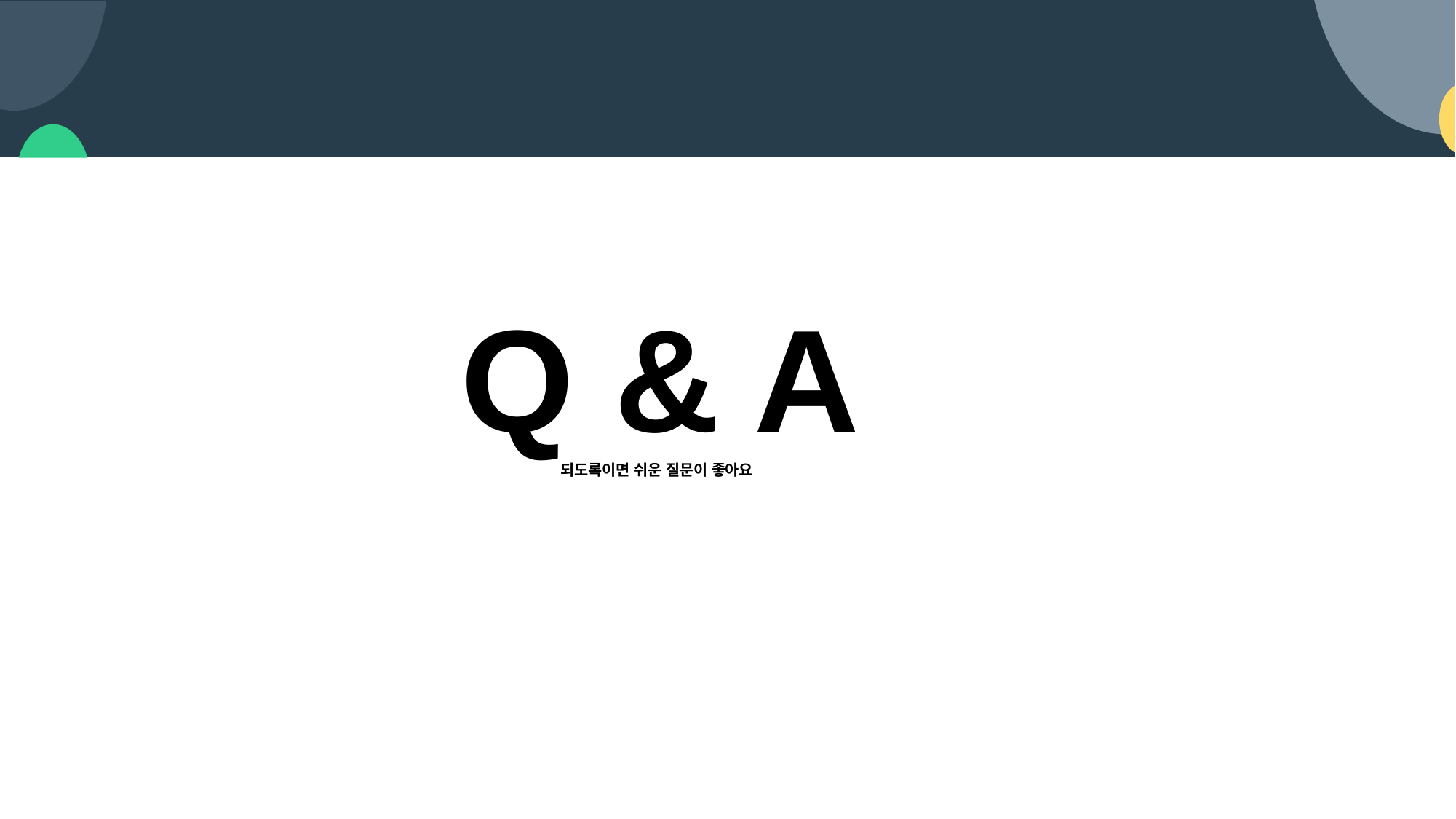

Q & A
                       되도록이면 쉬운 질문이 좋아요